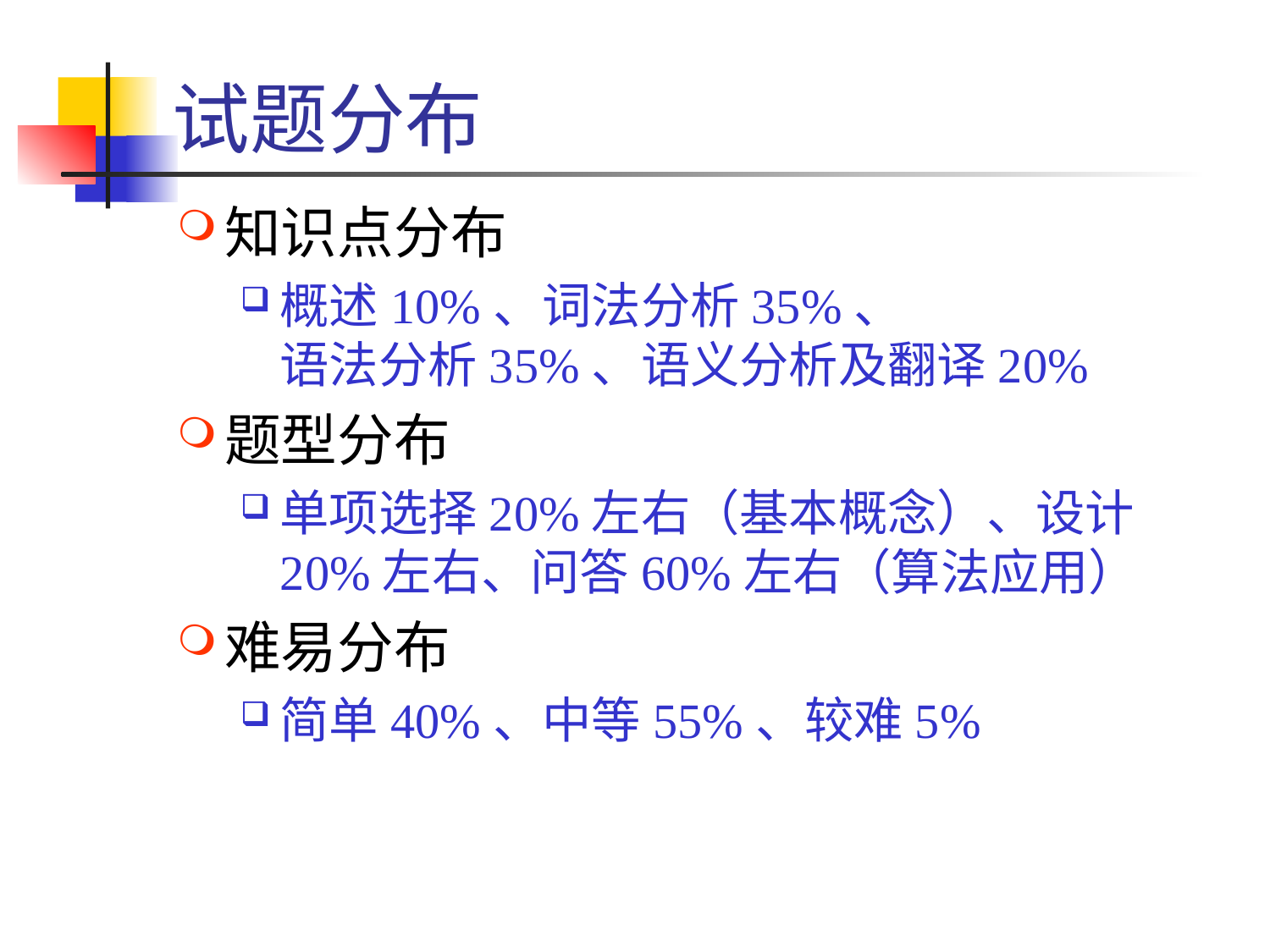

# 试题分布
知识点分布
概述10%、词法分析35%、
语法分析35%、语义分析及翻译20%
题型分布
单项选择20%左右（基本概念）、设计20%左右、问答60%左右（算法应用）
难易分布
简单40%、中等55%、较难5%